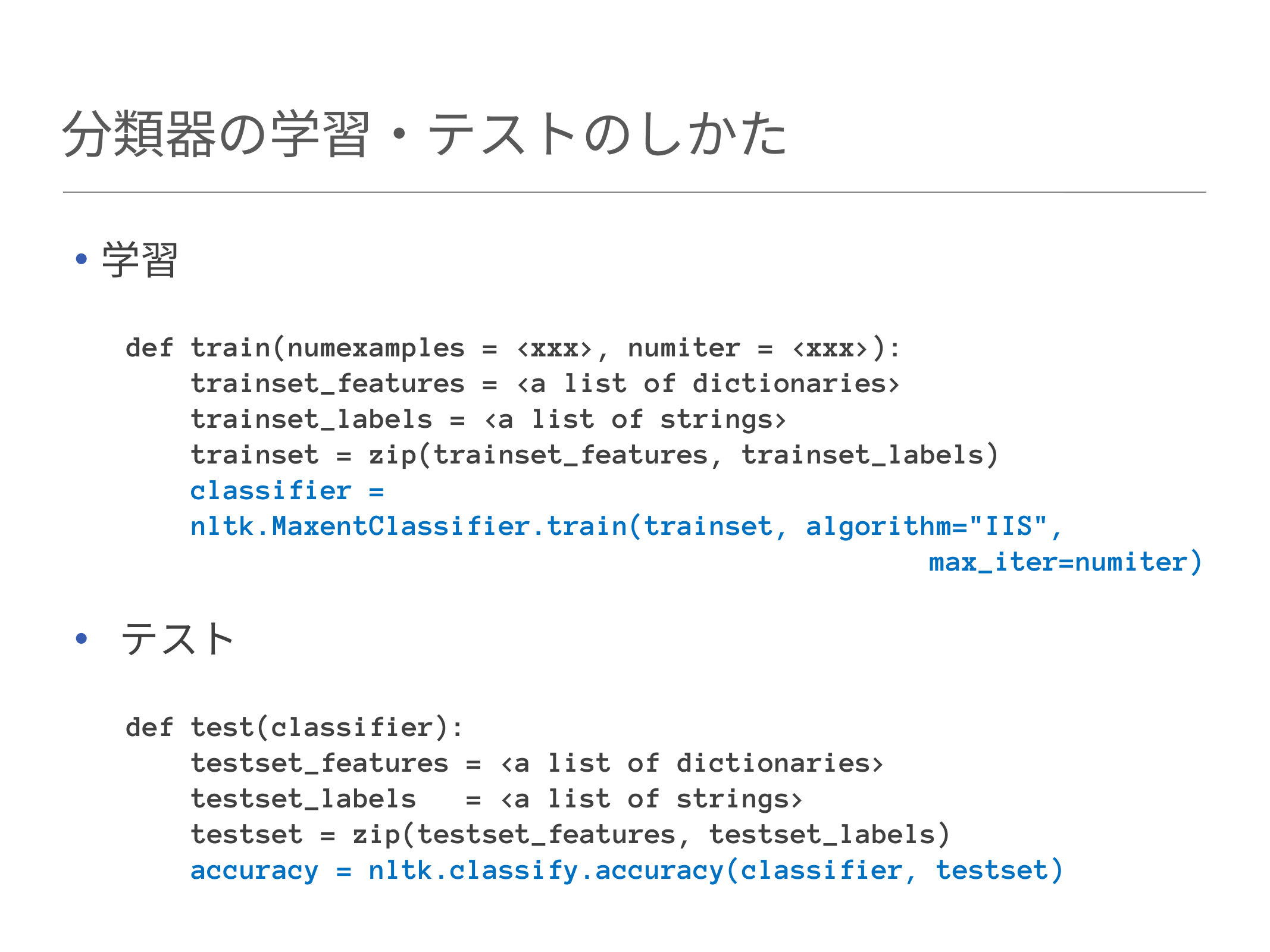

# 分類器の学習・テストのしかた
学習
def train(numexamples = <xxx>, numiter = <xxx>):
    trainset_features = <a list of dictionaries>
    trainset_labels = <a list of strings>
    trainset = zip(trainset_features, trainset_labels)
    classifier =
    nltk.MaxentClassifier.train(trainset, algorithm="IIS",
									max_iter=numiter)
 テスト
def test(classifier):
    testset_features = <a list of dictionaries>
    testset_labels   = <a list of strings>
    testset = zip(testset_features, testset_labels)
    accuracy = nltk.classify.accuracy(classifier, testset)